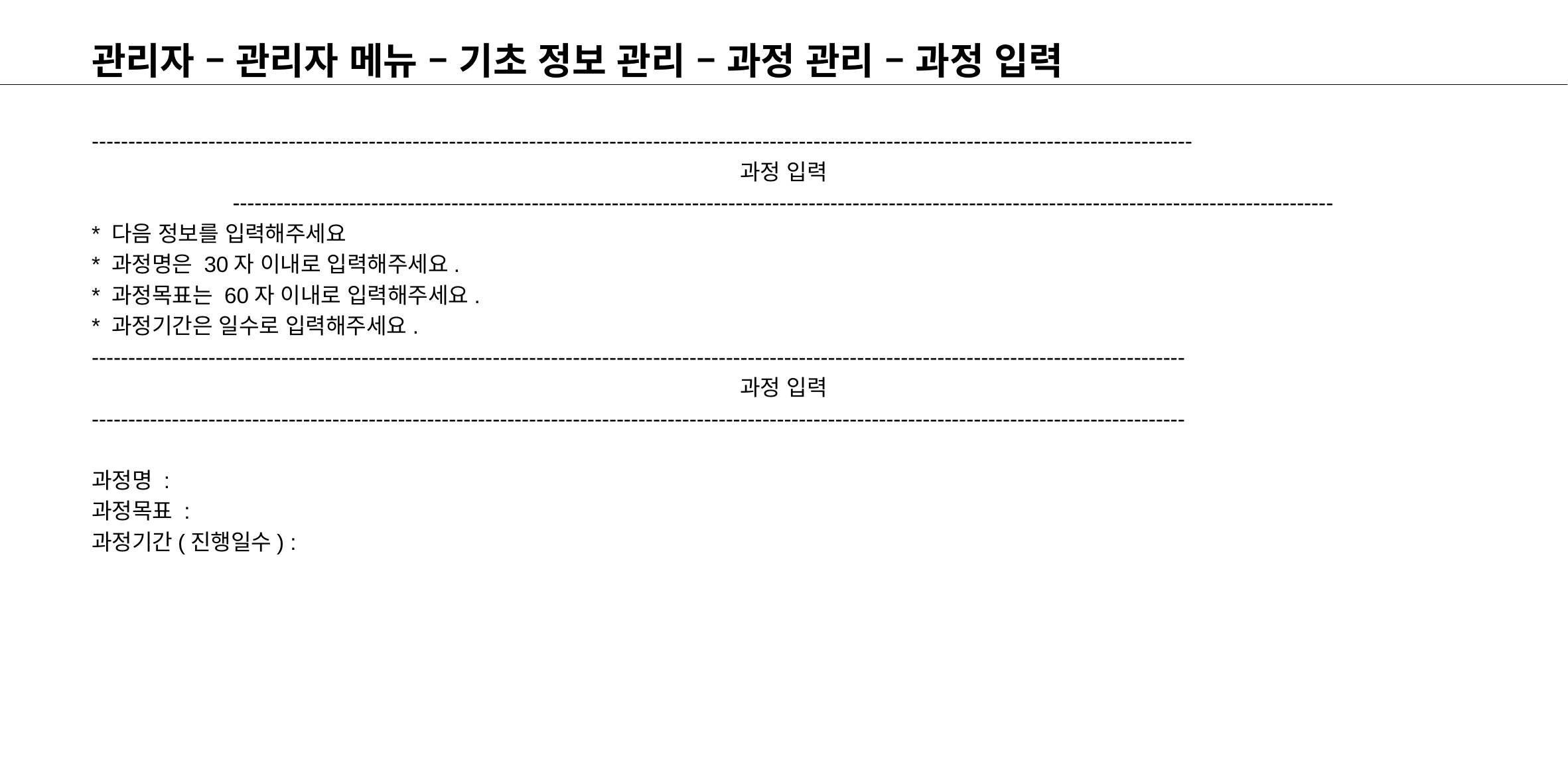

# 관리자 – 관리자 메뉴 – 기초 정보 관리 – 과정 관리 – 과정 입력
-------------------------------------------------------------------------------------------------------------------------------------------------------
과정 입력
-------------------------------------------------------------------------------------------------------------------------------------------------------
* 다음 정보를 입력해주세요
* 과정명은 30자 이내로 입력해주세요.
* 과정목표는 60자 이내로 입력해주세요.
* 과정기간은 일수로 입력해주세요.
------------------------------------------------------------------------------------------------------------------------------------------------------
과정 입력
------------------------------------------------------------------------------------------------------------------------------------------------------

과정명 :
과정목표 :
과정기간(진행일수) :